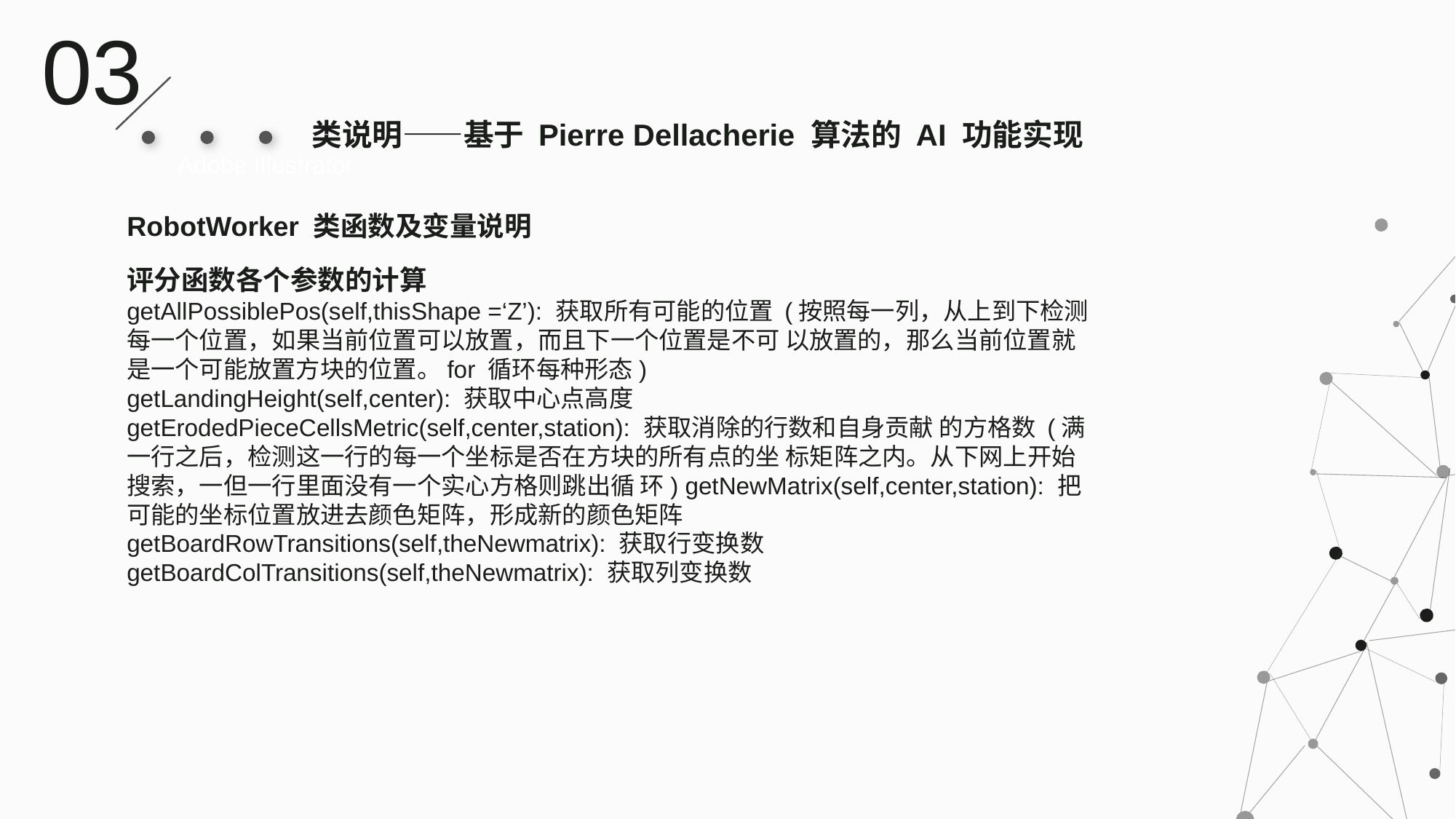

03
类说明——基于 Pierre Dellacherie 算法的 AI 功能实现

Adobe Illustrator
RobotWorker 类函数及变量说明

评分函数各个参数的计算
getAllPossiblePos(self,thisShape =‘Z’): 获取所有可能的位置 (按照每一列，从上到下检测每一个位置，如果当前位置可以放置，而且下一个位置是不可 以放置的，那么当前位置就是一个可能放置方块的位置。for 循环每种形态)
getLandingHeight(self,center): 获取中心点高度 getErodedPieceCellsMetric(self,center,station): 获取消除的行数和自身贡献 的方格数 (满一行之后，检测这一行的每一个坐标是否在方块的所有点的坐 标矩阵之内。从下网上开始搜索，一但一行里面没有一个实心方格则跳出循 环) getNewMatrix(self,center,station): 把可能的坐标位置放进去颜色矩阵，形成新的颜色矩阵
getBoardRowTransitions(self,theNewmatrix): 获取行变换数 getBoardColTransitions(self,theNewmatrix): 获取列变换数